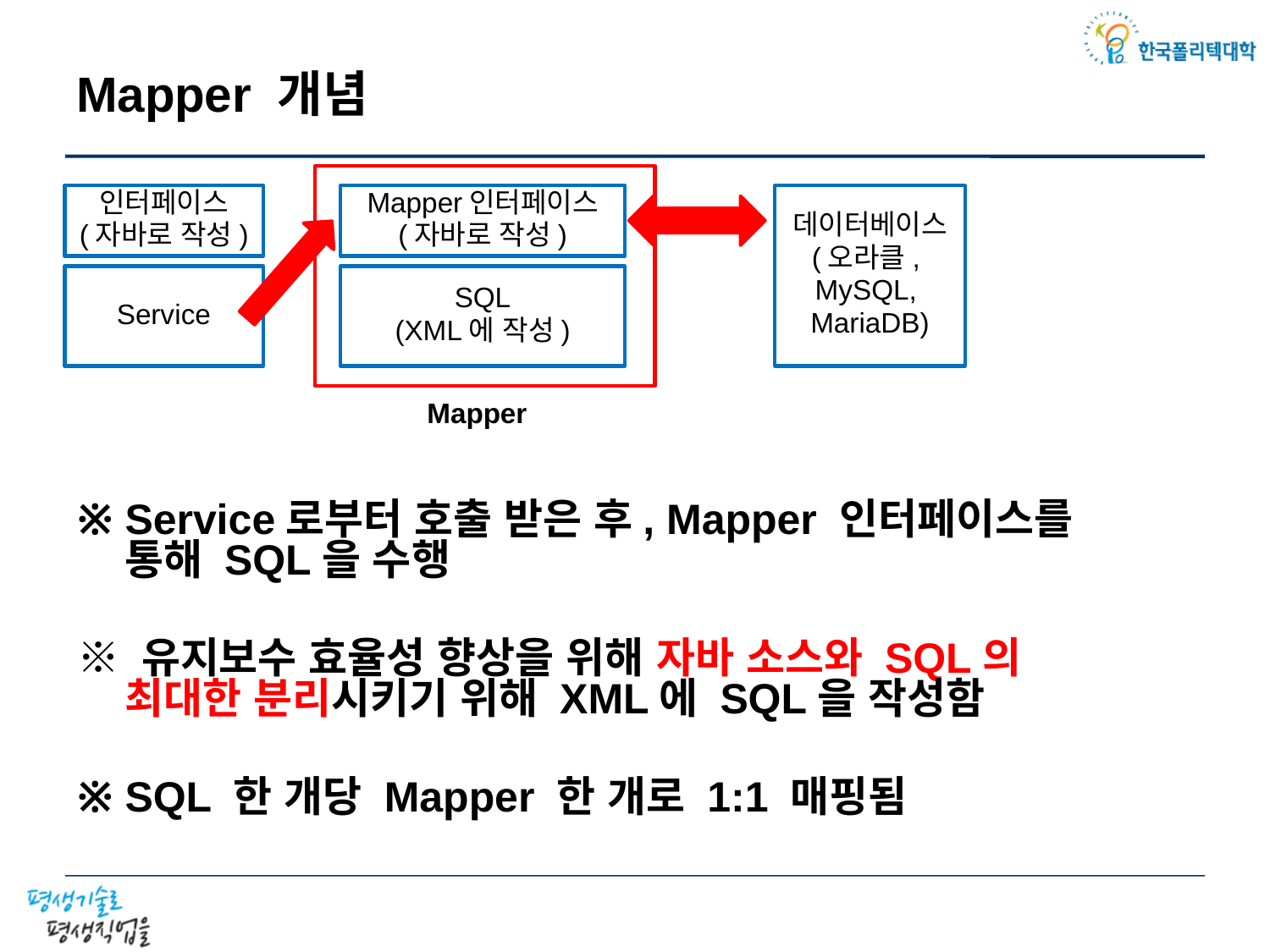

# Mapper 개념

인터페이스
(자바로 작성)
Mapper인터페이스
(자바로 작성)
데이터베이스
(오라클,
MySQL,
MariaDB)

Service
SQL
(XML에 작성)
Mapper
※ Service로부터 호출 받은 후, Mapper 인터페이스를
    통해 SQL을 수행

※ 유지보수 효율성 향상을 위해 자바 소스와 SQL의
    최대한 분리시키기 위해 XML에 SQL을 작성함

※ SQL 한 개당 Mapper 한 개로 1:1 매핑됨